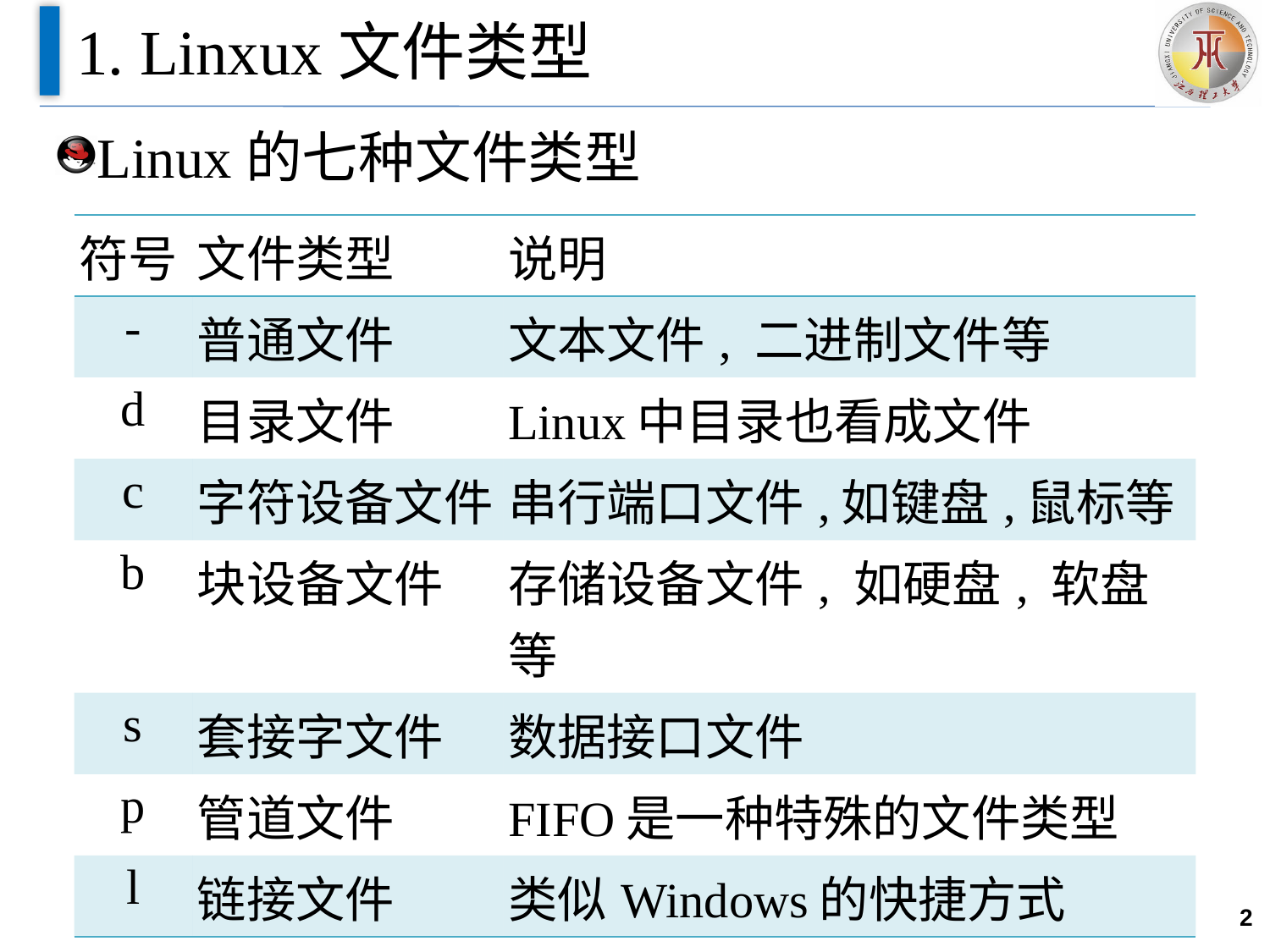

# 1. Linxux文件类型
Linux的七种文件类型
| 符号 | 文件类型 | 说明 |
| --- | --- | --- |
| - | 普通文件 | 文本文件, 二进制文件等 |
| d | 目录文件 | Linux中目录也看成文件 |
| c | 字符设备文件 | 串行端口文件,如键盘,鼠标等 |
| b | 块设备文件 | 存储设备文件, 如硬盘, 软盘等 |
| s | 套接字文件 | 数据接口文件 |
| p | 管道文件 | FIFO是一种特殊的文件类型 |
| l | 链接文件 | 类似Windows的快捷方式 |
2